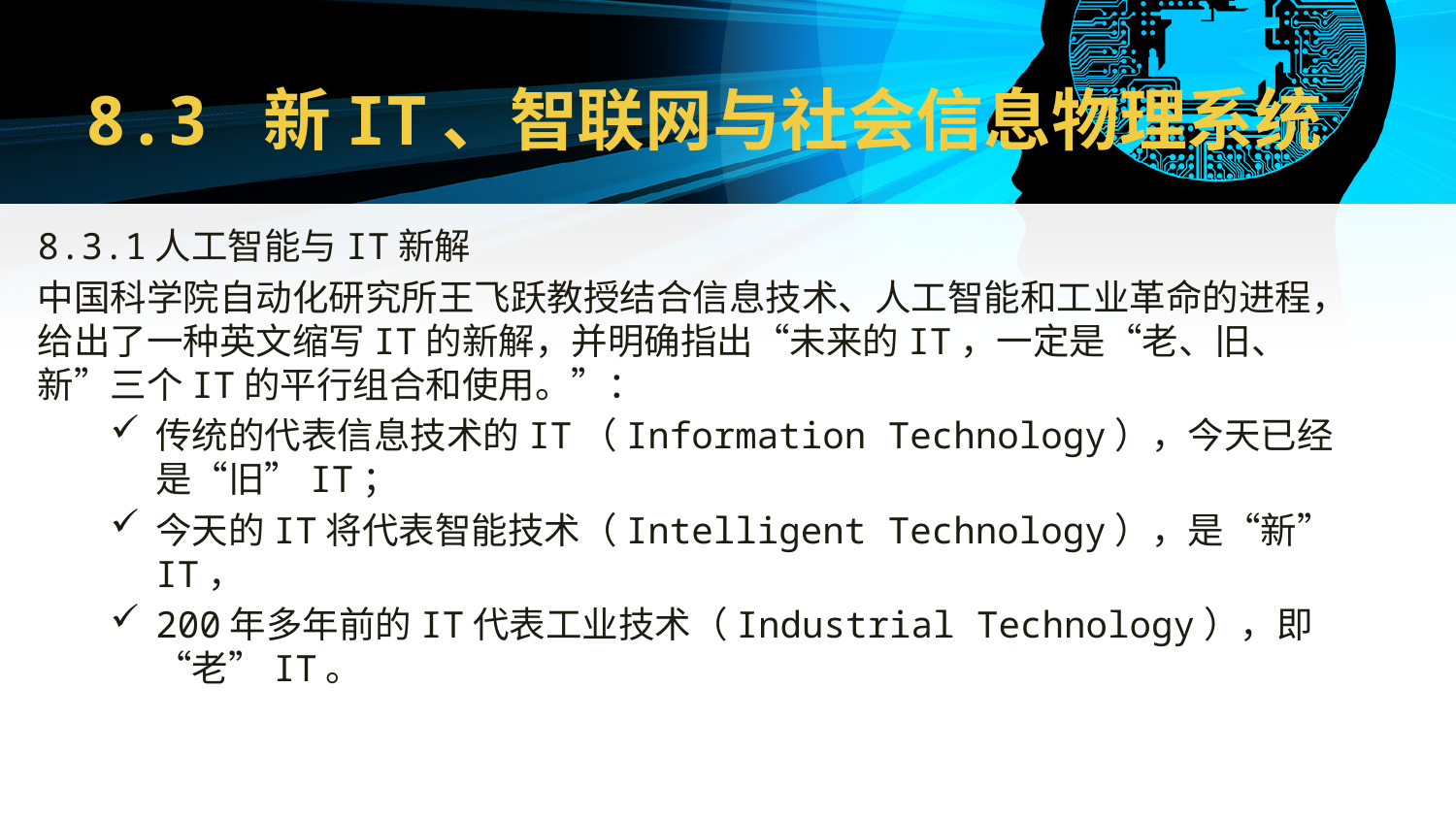

# 8.3 新IT、智联网与社会信息物理系统
8.3.1人工智能与IT新解
中国科学院自动化研究所王飞跃教授结合信息技术、人工智能和工业革命的进程，给出了一种英文缩写IT的新解，并明确指出“未来的IT，一定是“老、旧、新”三个IT的平行组合和使用。”：
传统的代表信息技术的IT（Information Technology），今天已经是“旧”IT；
今天的IT将代表智能技术（Intelligent Technology），是“新”IT，
200年多年前的IT代表工业技术（Industrial Technology），即“老”IT。